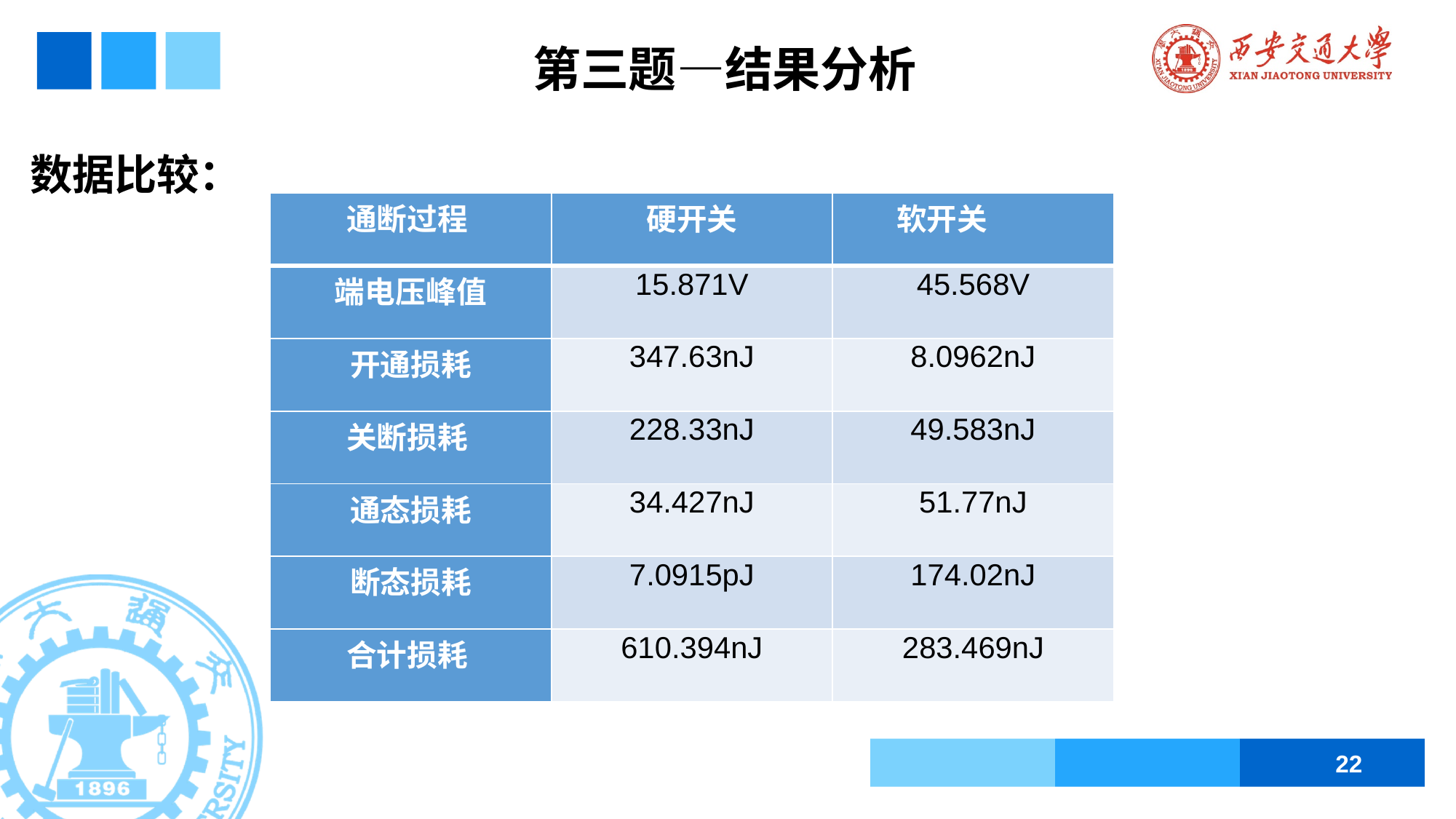

# 第三题—结果分析
数据比较：
| 通断过程 | 硬开关 | 软开关 |
| --- | --- | --- |
| 端电压峰值 | 15.871V | 45.568V |
| 开通损耗 | 347.63nJ | 8.0962nJ |
| 关断损耗 | 228.33nJ | 49.583nJ |
| 通态损耗 | 34.427nJ | 51.77nJ |
| 断态损耗 | 7.0915pJ | 174.02nJ |
| 合计损耗 | 610.394nJ | 283.469nJ |
22